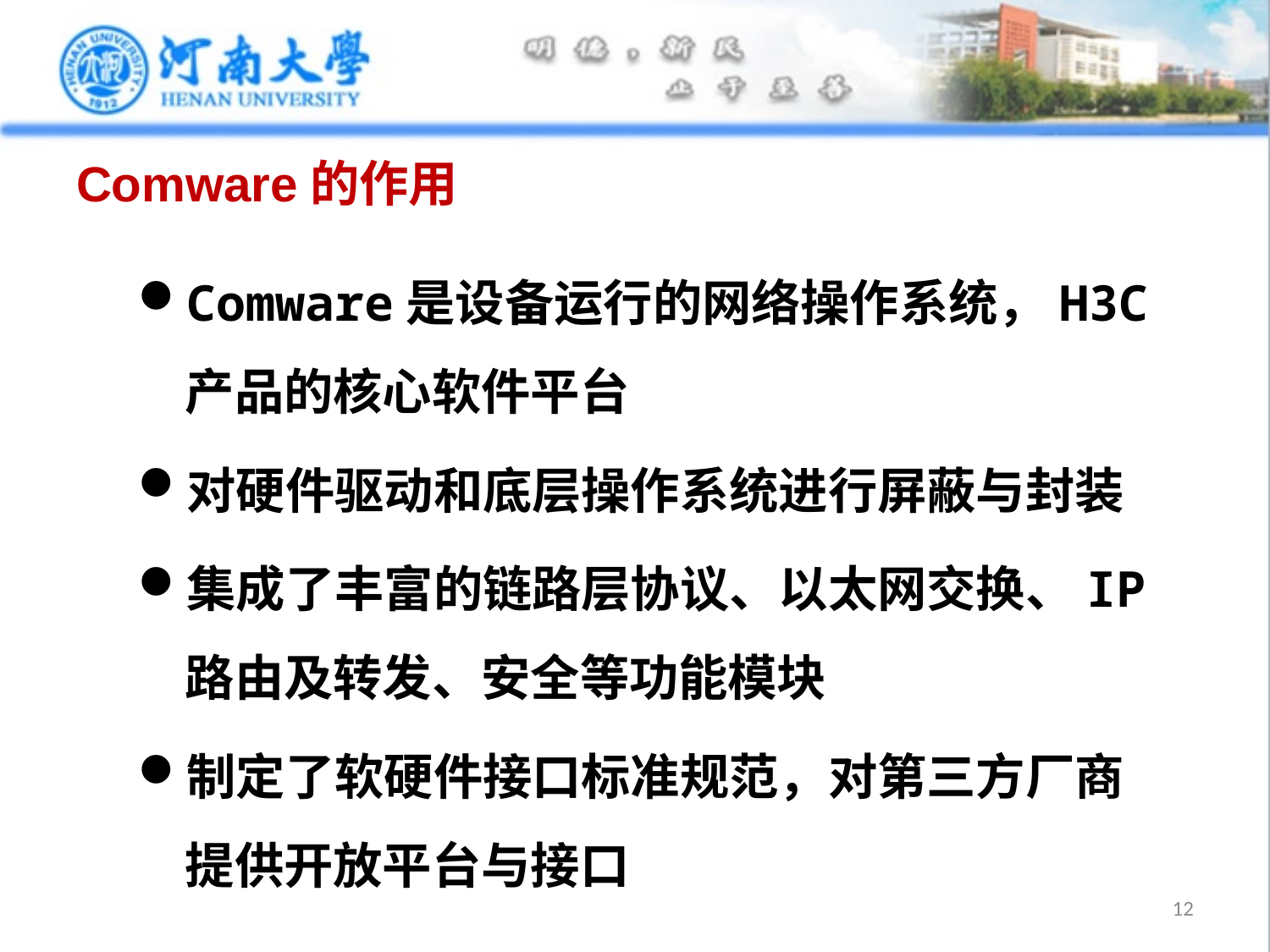

# Comware的作用
Comware是设备运行的网络操作系统，H3C产品的核心软件平台
对硬件驱动和底层操作系统进行屏蔽与封装
集成了丰富的链路层协议、以太网交换、IP路由及转发、安全等功能模块
制定了软硬件接口标准规范，对第三方厂商提供开放平台与接口

12